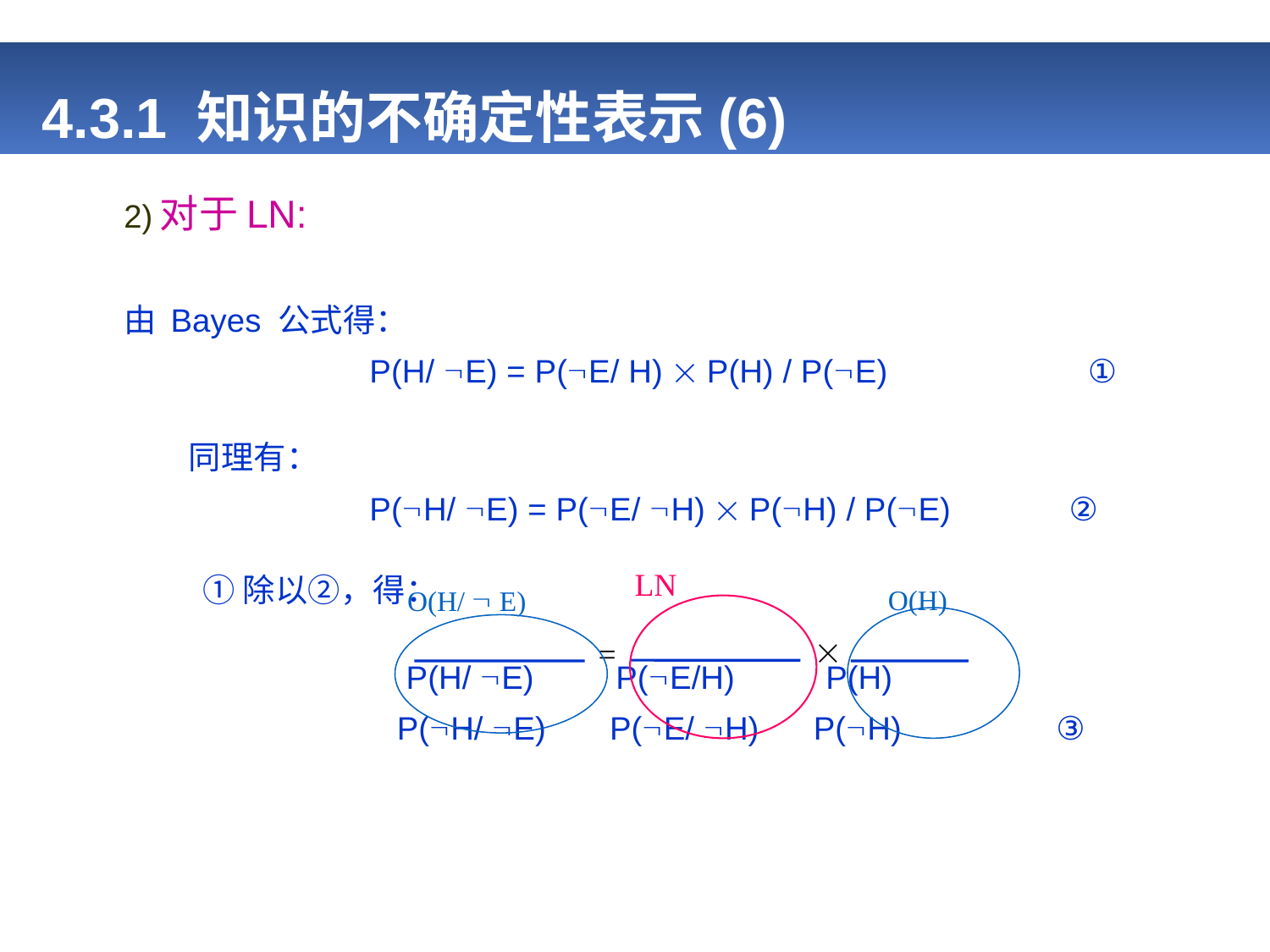

# 4.3.1 知识的不确定性表示(6)

2)对于LN:

由 Bayes 公式得：
                           P(H/ ¬E) = P(¬E/ H) × P(H) / P(¬E)                      ①
        同理有：
                           P(¬H/ ¬E) = P(¬E/ ¬H) × P(¬H) / P(¬E)             ②

           ①除以②，得：

                               P(H/ ¬E)         P(¬E/H)          P(H)
                              P(¬H/ ¬E)       P(¬E/ ¬H)      P(¬H)                 ③

LN

×
=

O(H/ ¬ E)
O(H)